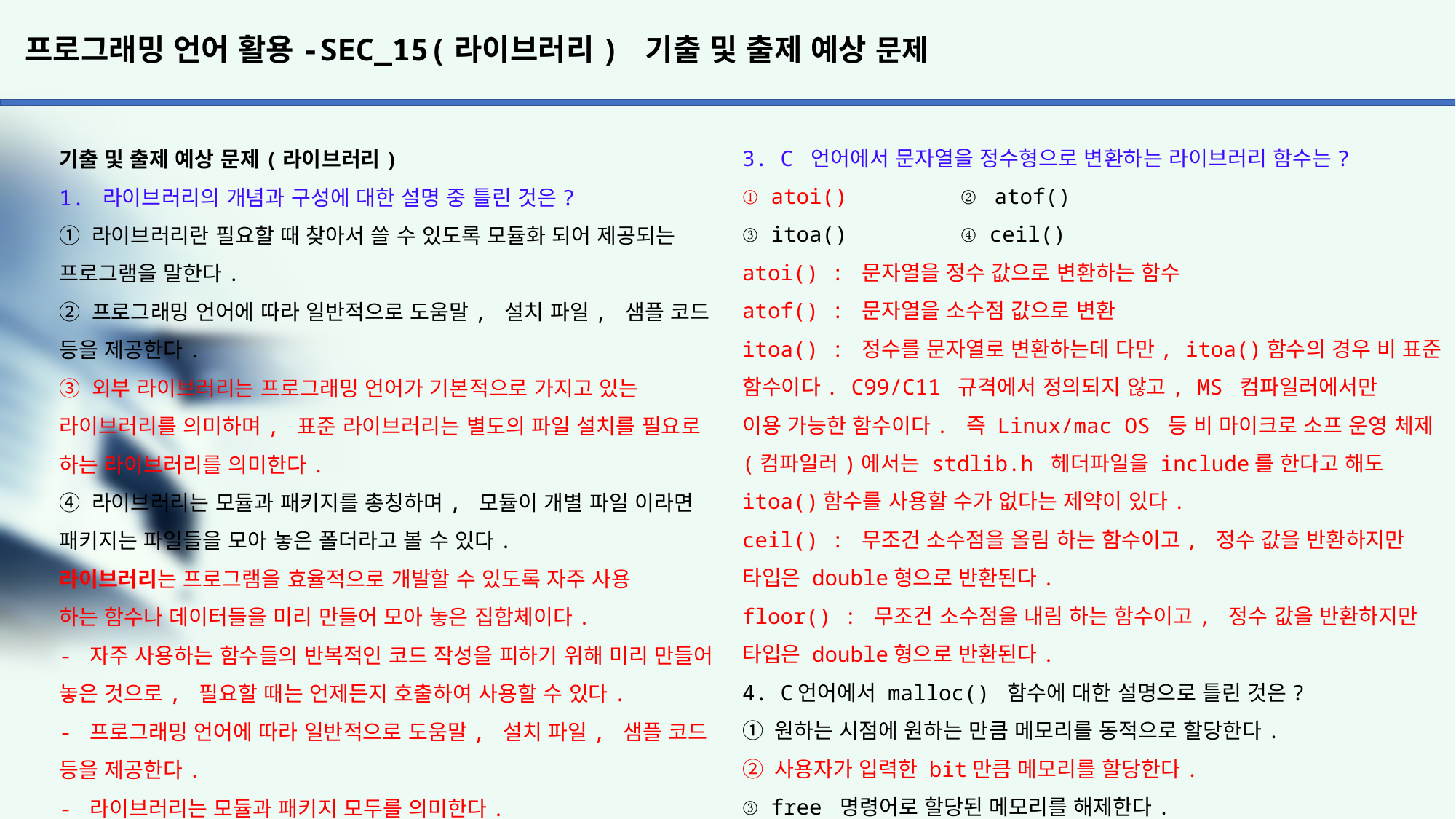

# 프로그래밍 언어 활용-SEC_15(라이브러리) 기출 및 출제 예상 문제
3. C 언어에서 문자열을 정수형으로 변환하는 라이브러리 함수는?
① atoi()		② atof()
③ itoa()		④ ceil()
atoi() : 문자열을 정수 값으로 변환하는 함수
atof() : 문자열을 소수점 값으로 변환
itoa() : 정수를 문자열로 변환하는데 다만, itoa()함수의 경우 비 표준 함수이다. C99/C11 규격에서 정의되지 않고, MS 컴파일러에서만
이용 가능한 함수이다. 즉 Linux/mac OS 등 비 마이크로 소프 운영 체제(컴파일러)에서는 stdlib.h 헤더파일을 include를 한다고 해도
itoa()함수를 사용할 수가 없다는 제약이 있다.
ceil() : 무조건 소수점을 올림 하는 함수이고, 정수 값을 반환하지만
타입은 double형으로 반환된다.
floor() : 무조건 소수점을 내림 하는 함수이고, 정수 값을 반환하지만
타입은 double형으로 반환된다.
4. C언어에서 malloc() 함수에 대한 설명으로 틀린 것은?
① 원하는 시점에 원하는 만큼 메모리를 동적으로 할당한다.
② 사용자가 입력한 bit만큼 메모리를 할당한다.
③ free 명령어로 할당된 메모리를 해제한다.
④ 메모리 할당이 불가능할 경우 NULL이 반환된다.
malloc() 함수는 프로그램이 실행 중일 때 사용자가 직접 heap 영역에 메모리를 할당할 수 있게 해준다.
원형
#include <stdlib.h>
void *malloc(size_t size);
malloc()함수는 인수로 할당 받고자 하는 메모리의 크기를 바이트 단위 로 전달받는다.
malloc() 함수의 원형에서 볼 수 있는 size_t 타입은 부호 없는 정수
라고 이해하면 된다. 이 함수는 전달받은 메모리 크기에 맞고, 아직 할당되지 않은 적당한 블록을 찾는다. 이렇게 찾은 블록의 첫 번째 바이트를 가리키는 주소값을 반환한다. heap 영역에 할당할 수 있는 적당한 블록이 없다면 NULL값을 리턴한다. 주소값을 반환하기에 할당된
메모리 영역에 접근하기 위해서는 포인터를 사용해야 한다.
기출 및 출제 예상 문제(라이브러리)
1. 라이브러리의 개념과 구성에 대한 설명 중 틀린 것은?
① 라이브러리란 필요할 때 찾아서 쓸 수 있도록 모듈화 되어 제공되는 프로그램을 말한다.
② 프로그래밍 언어에 따라 일반적으로 도움말, 설치 파일, 샘플 코드 등을 제공한다.
③ 외부 라이브러리는 프로그래밍 언어가 기본적으로 가지고 있는 라이브러리를 의미하며, 표준 라이브러리는 별도의 파일 설치를 필요로 하는 라이브러리를 의미한다.
④ 라이브러리는 모듈과 패키지를 총칭하며, 모듈이 개별 파일 이라면 패키지는 파일들을 모아 놓은 폴더라고 볼 수 있다.
라이브러리는 프로그램을 효율적으로 개발할 수 있도록 자주 사용
하는 함수나 데이터들을 미리 만들어 모아 놓은 집합체이다.
- 자주 사용하는 함수들의 반복적인 코드 작성을 피하기 위해 미리 만들어 놓은 것으로, 필요할 때는 언제든지 호출하여 사용할 수 있다.
- 프로그래밍 언어에 따라 일반적으로 도움말, 설치 파일, 샘플 코드 등을 제공한다.
- 라이브러리는 모듈과 패키지 모두를 의미한다.
	모듈 : 하나의 기능이 한 개의 파일로 구현된 형태
	패키지 : 하나의 패키지 즉, 폴더 안에 여러 개의 모듈을
	모아 놓은 형태
- 라이브러리에는 표준 라이브러리와 외부 라이브러리가 있다.
	표준 라이브러리 : 프로그래밍 언어에 기본적으로 포함되어
	있는 라이브러리로써, 여러 종류의 모듈이나 패키지 	형태이다.
	외부 라이브러리 : 개발자들이 필요한 기능들을 만들어
	인터넷 등에 공유해 놓은 것으로, 외부 라이브러리를 다운
	받아서 설치한 후 사용한다.
2. C언어 라이브러리 중 stdlib.h에 대한 설명으로 옳은 것은?
① 문자열을 수치 데이터로 바꾸는 문자 변환 함수와 수치를 문자열로 바꿔주는 변환 함수 등이 있다.
② 문자열 처리 함수로 strlen()이 포함되어 있다.
③ 표준 입출력 라이브러리이다.
④ 삼각 함수, 제곱근, 지수 등 수학적인 함수를 내장하고 있다.
자료형 변환은 stdlib.h, 문자열 관련 처리는 string.h, 표준 입출력은 stdio.h, 수학 함수는 math.h 헤더 파일을 사용한다.
stdio.h
- 데이터의 입,출력에 사용되는 기능들을 제공한다.
- 주요 함수 : printf(), scanf(), fprintf(), fscanf(), fopen(),
fclose() 등
math.h
- 수학 함수들을 제공한다.
- 주요 함수 : sqrt(), pow(), abs() 등
string.h
- 문자열 처리에 사용되는 기능을 제공한다.
- 주요 함수 : strlen(), strcpy(), strcmp() 등
stdlib.h
- 자료형 변환, 난수 발생, 동적 메모리 할당에 사용되는 기능들을 제공한다.
- 주요 함수 : atoi(), atof(), srand(), rand(), malloc(), free() 등
time.h
- 시간 처리에 사용되는 기능들을 제공한다.
- 주요 함수 : time(), clock() 등